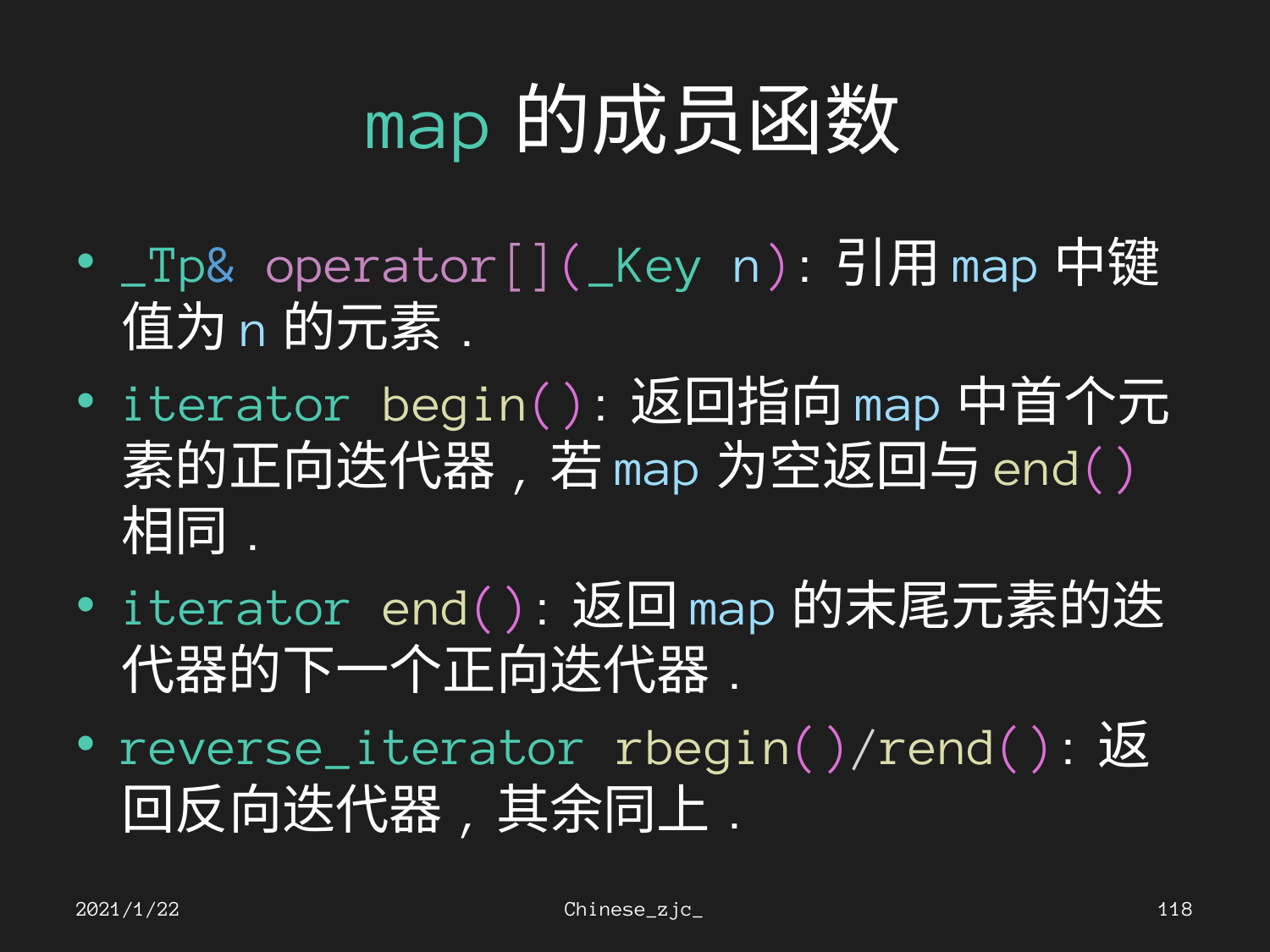

# map的成员函数
_Tp& operator[](_Key n):引用map中键值为n的元素.
iterator begin():返回指向map中首个元素的正向迭代器,若map为空返回与end()相同.
iterator end():返回map的末尾元素的迭代器的下一个正向迭代器.
reverse_iterator rbegin()/rend():返回反向迭代器,其余同上.
2021/1/22
Chinese_zjc_
118